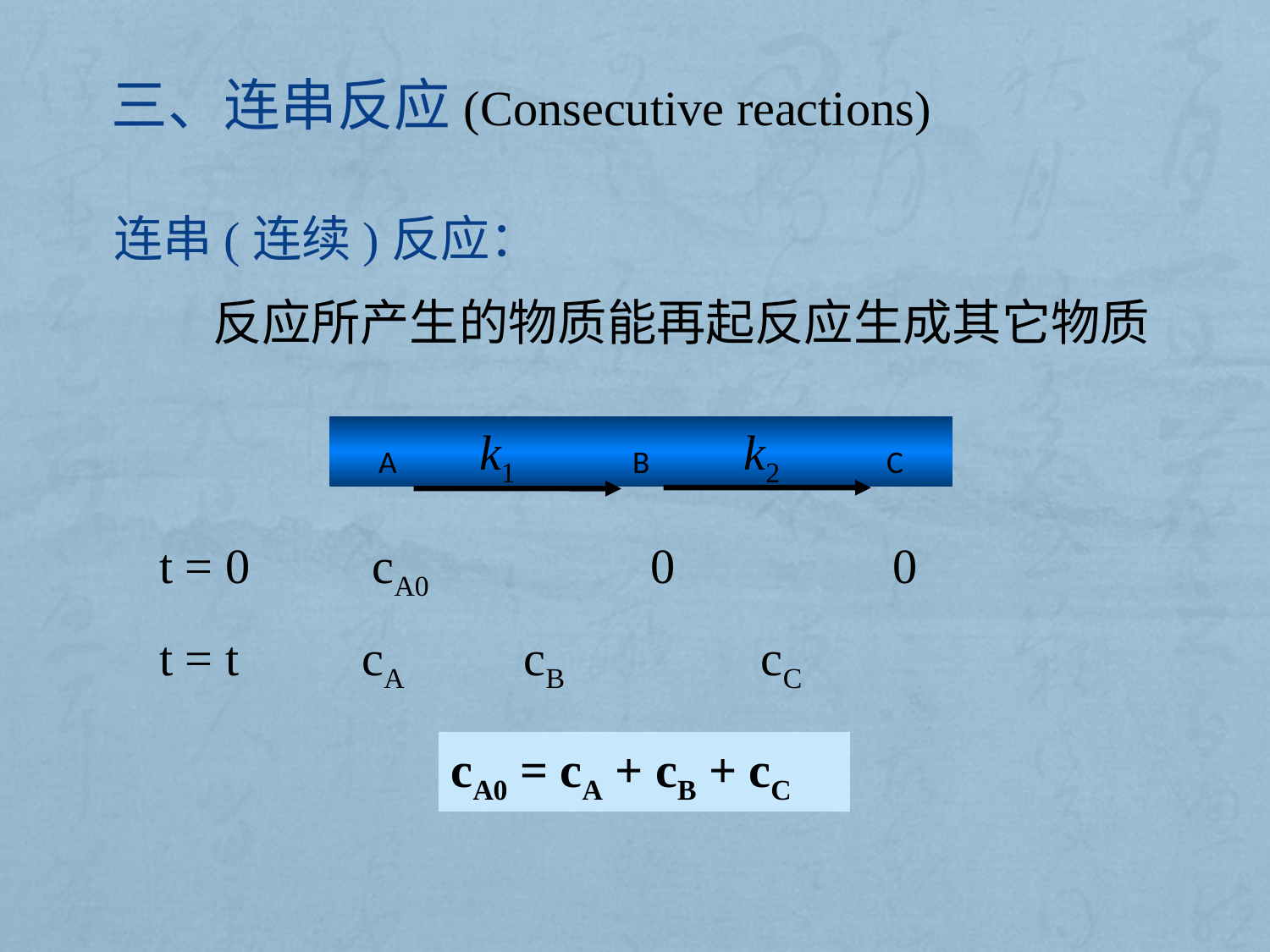

三、连串反应(Consecutive reactions)
连串(连续)反应：
　　反应所产生的物质能再起反应生成其它物质
k1
k2
A		B		C

t = 0	       cA0	         0	        0
t = t          cA	         cB                cC
cA0 = cA + cB + cC